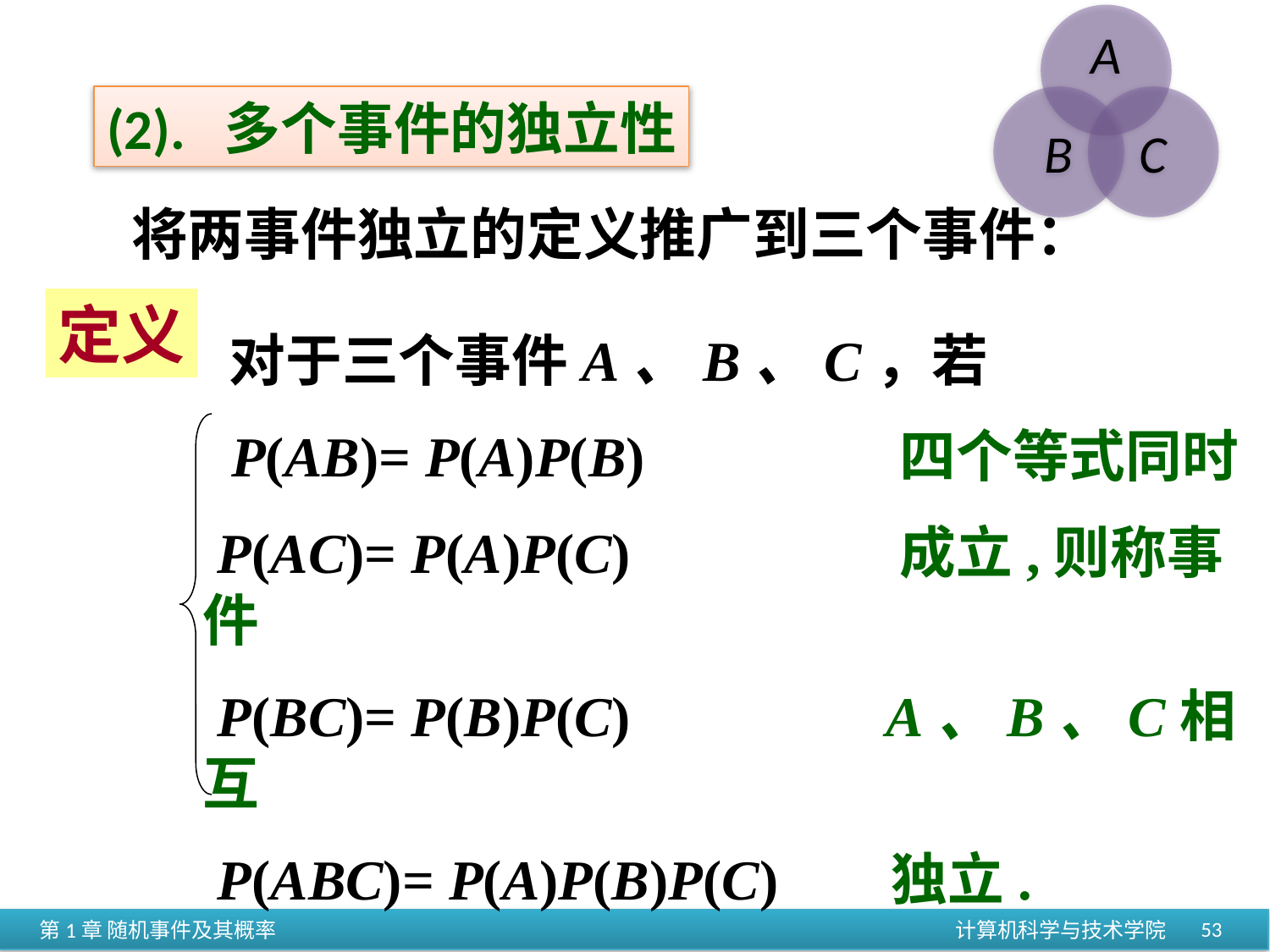

A
C
B
(2).  多个事件的独立性
将两事件独立的定义推广到三个事件：
定义
 对于三个事件A、B、C，若
  P(AB)= P(A)P(B)                 四个等式同时
 P(AC)= P(A)P(C)                  成立,则称事件
 P(BC)= P(B)P(C)                  A、B、C相互
 P(ABC)= P(A)P(B)P(C)       独立.